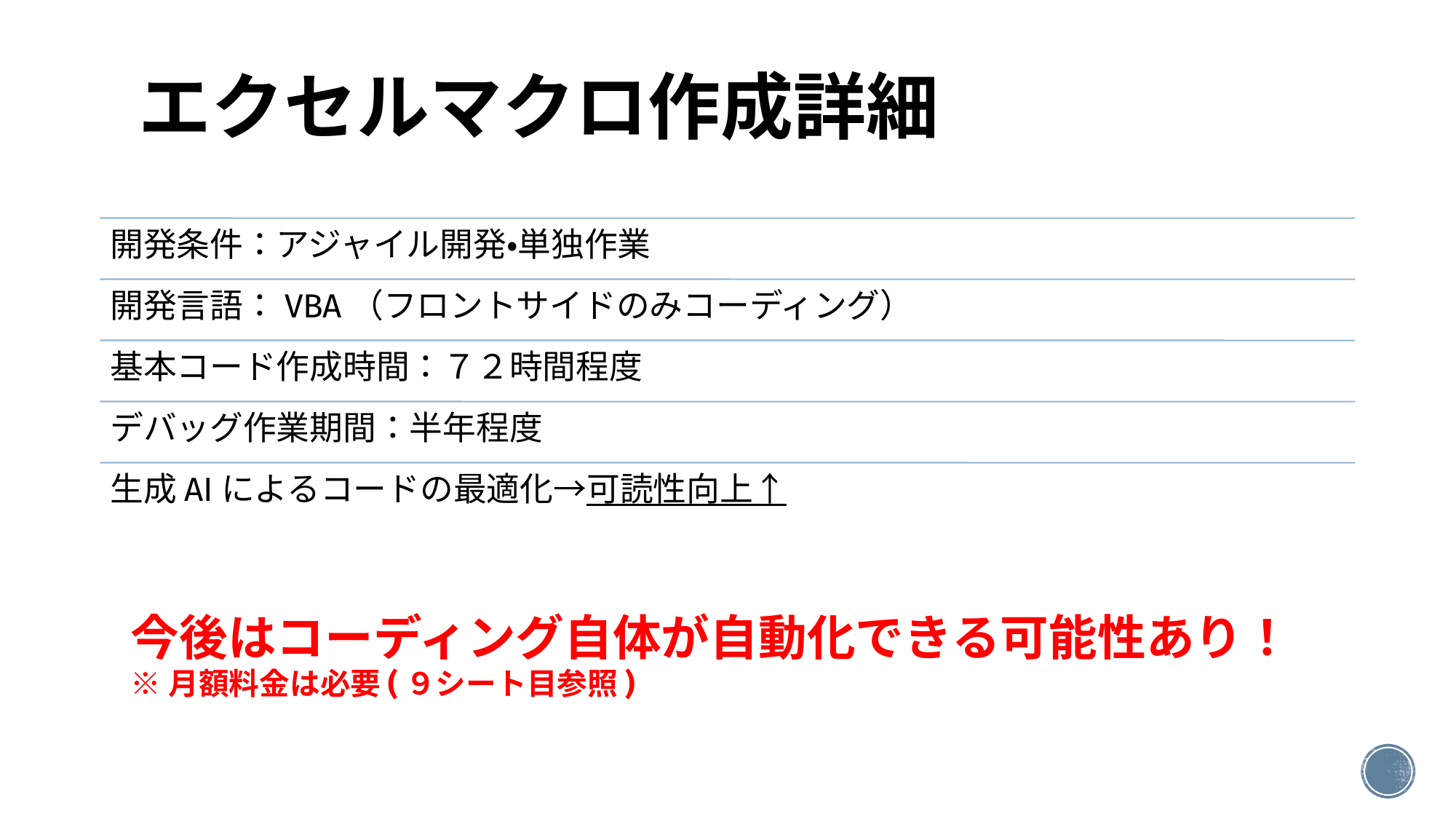

# エクセルマクロ作成詳細
開発条件：アジャイル開発・単独作業
開発言語：VBA（フロントサイドのみコーディング）
基本コード作成時間：７２時間程度
デバッグ作業期間：半年程度
生成AIによるコードの最適化→可読性向上↑
今後はコーディング自体が自動化できる可能性あり！
※月額料金は必要(９シート目参照)